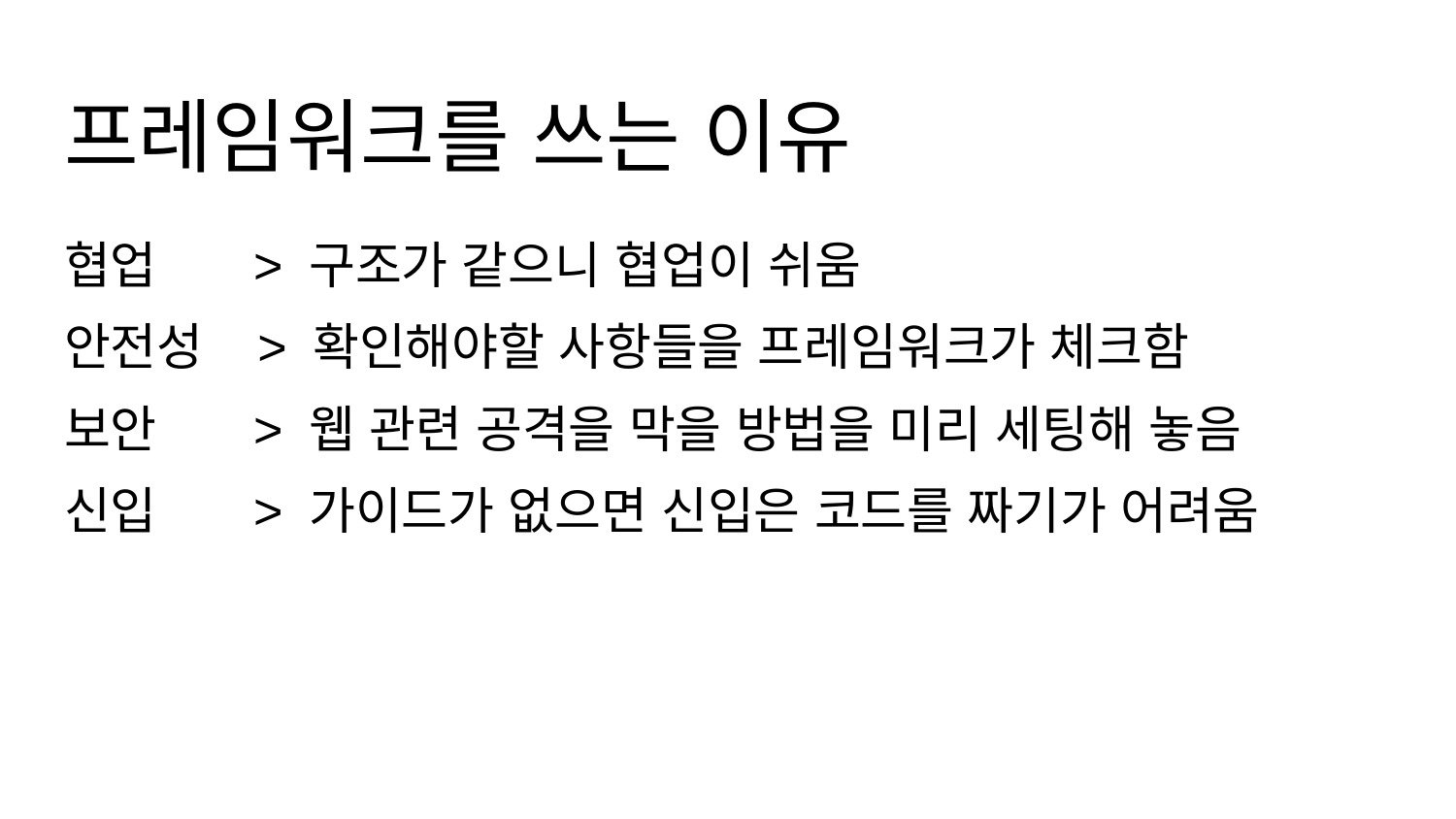

# 프레임워크를 쓰는 이유
협업      > 구조가 같으니 협업이 쉬움
안전성   > 확인해야할 사항들을 프레임워크가 체크함
보안      > 웹 관련 공격을 막을 방법을 미리 세팅해 놓음
신입      > 가이드가 없으면 신입은 코드를 짜기가 어려움